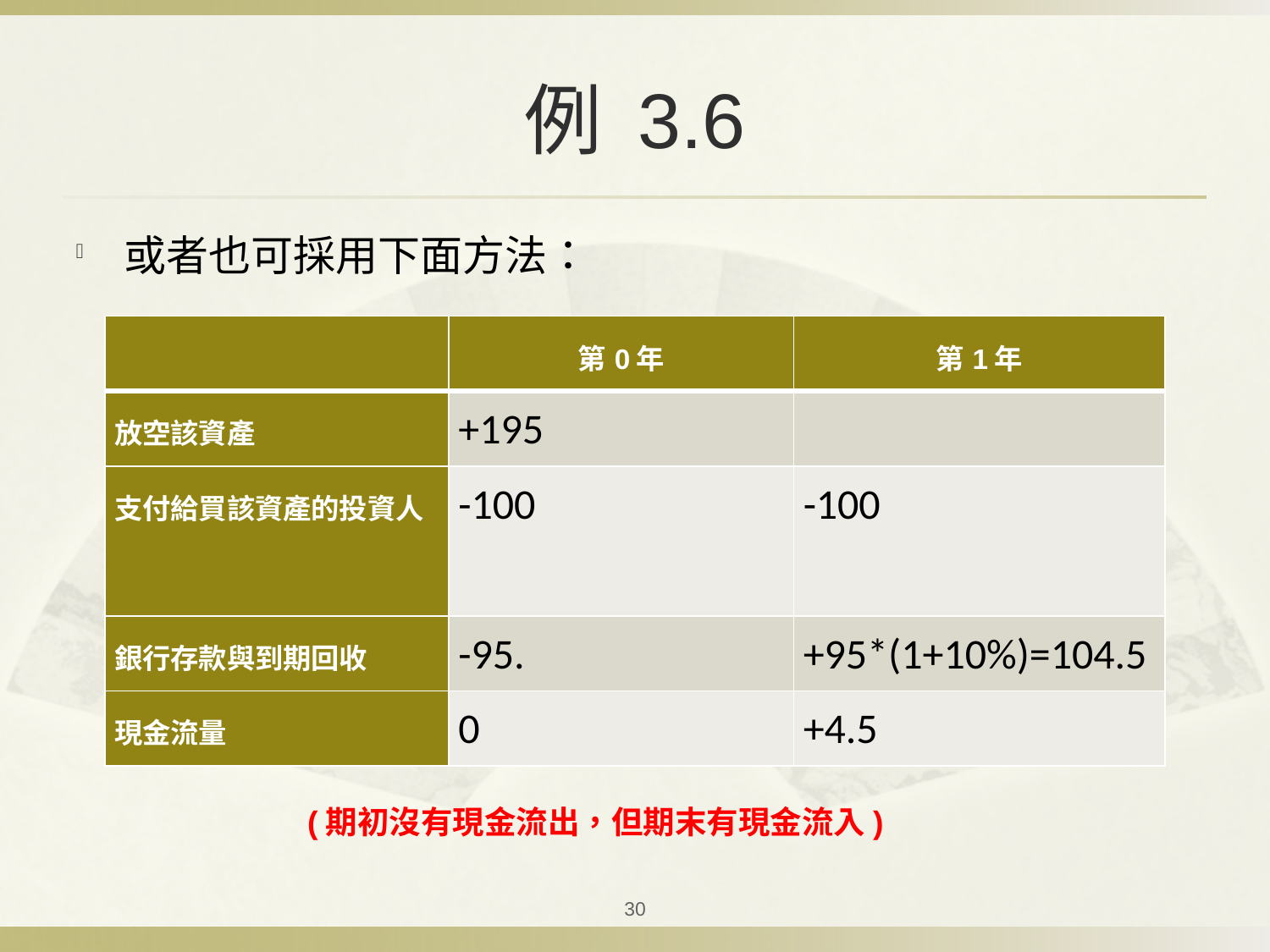

# 例 3.6
或者也可採用下面方法：
|  | 第0年 | 第1年 |
| --- | --- | --- |
| 放空該資產 | +195 |  |
| 支付給買該資產的投資人 | -100 | -100 |
| 銀行存款與到期回收 | -95. | +95\*(1+10%)=104.5 |
| 現金流量 | 0 | +4.5 |
(期初沒有現金流出，但期末有現金流入)
30